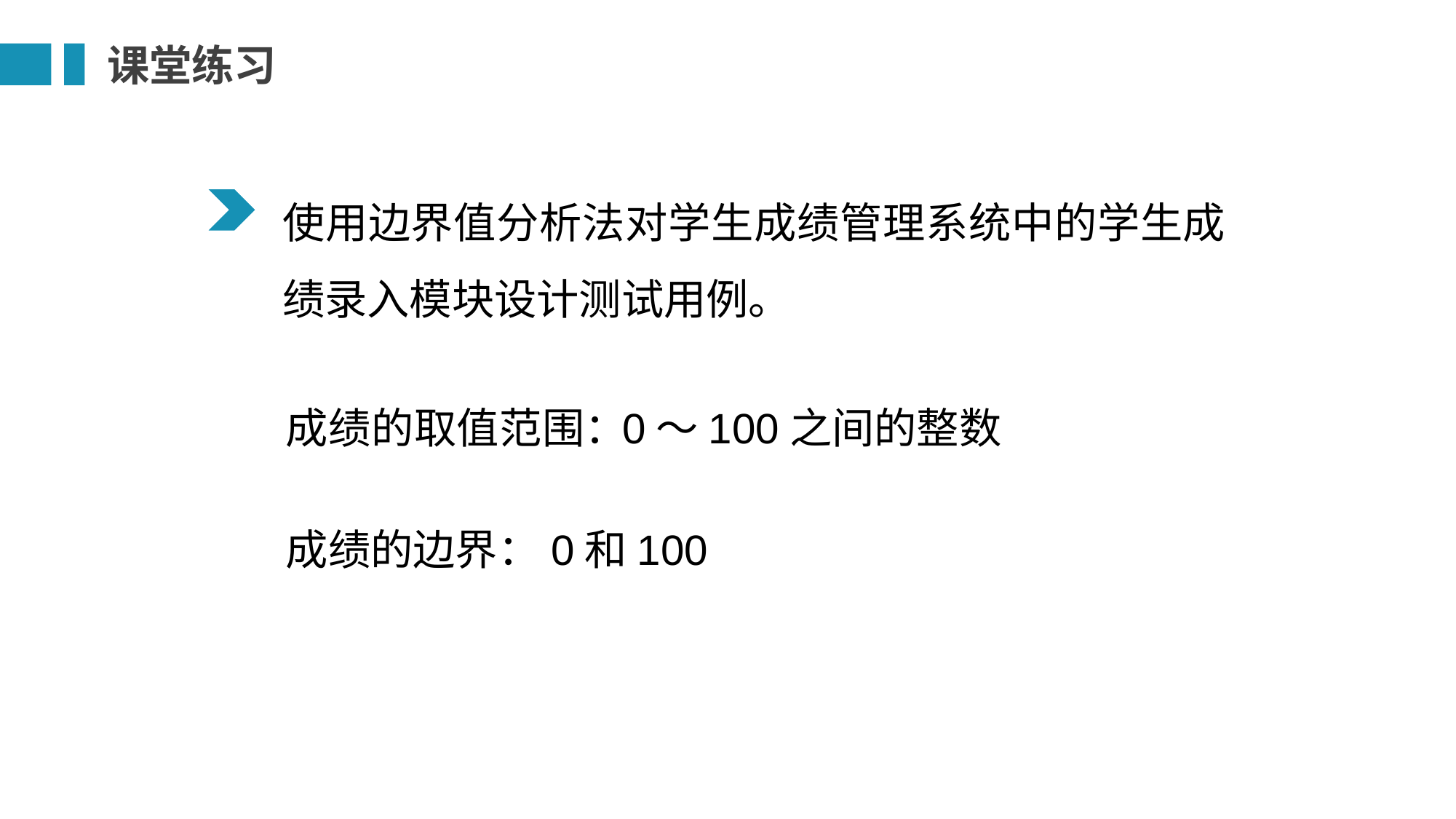

课堂练习

使用边界值分析法对学生成绩管理系统中的学生成绩录入模块设计测试用例。

成绩的取值范围：
0～100之间的整数
成绩的边界：
0和100
60